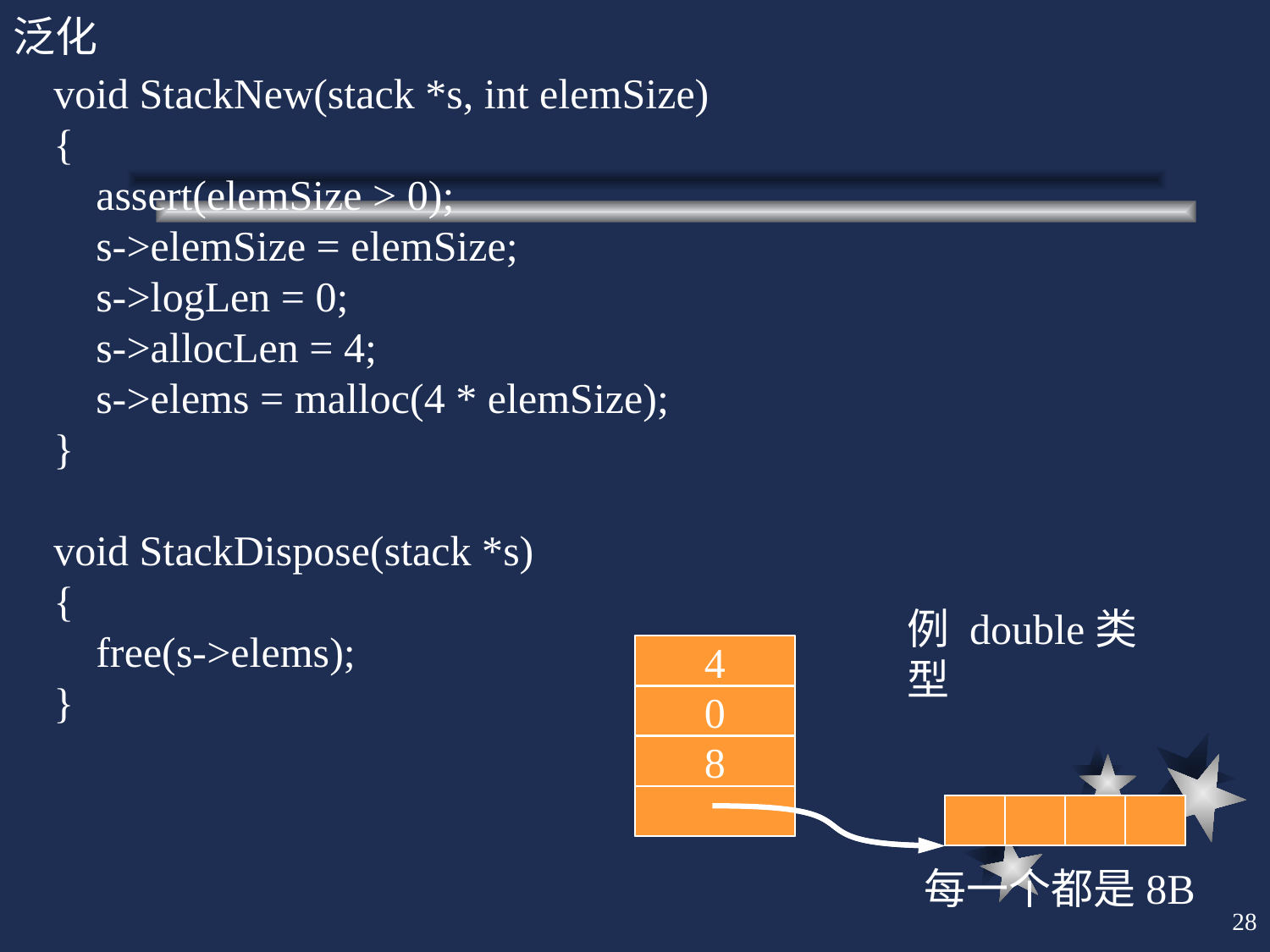

泛化
void StackNew(stack *s, int elemSize)
{
    assert(elemSize > 0);
    s->elemSize = elemSize;
    s->logLen = 0;
    s->allocLen = 4;
    s->elems = malloc(4 * elemSize);
}

void StackDispose(stack *s)
{
    free(s->elems);
}
例 double类型
4
4
0
0
8

每一个都是8B
28